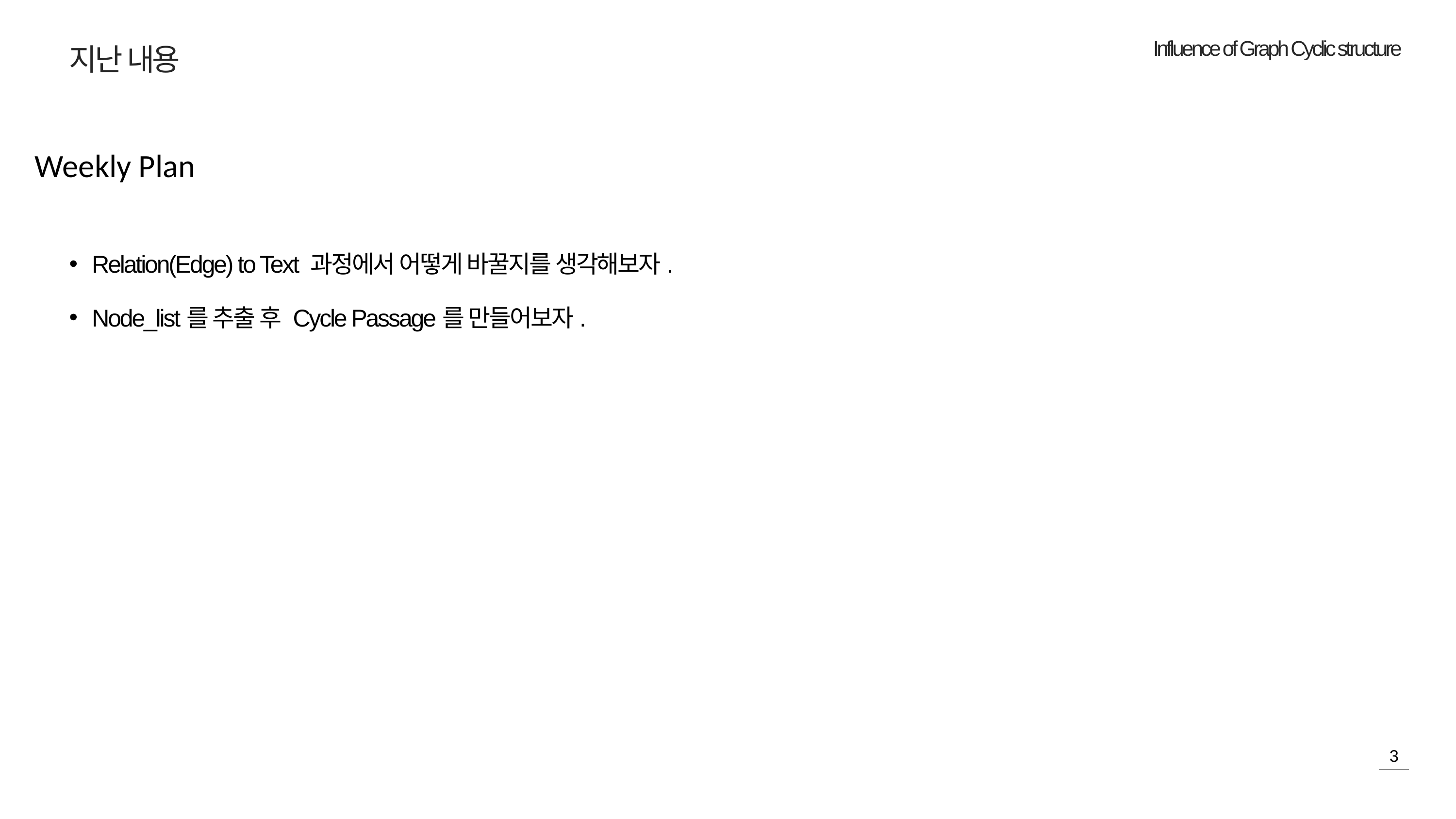

지난 내용
Weekly Plan
Relation(Edge) to Text 과정에서 어떻게 바꿀지를 생각해보자.
Node_list를 추출 후 Cycle Passage를 만들어보자.